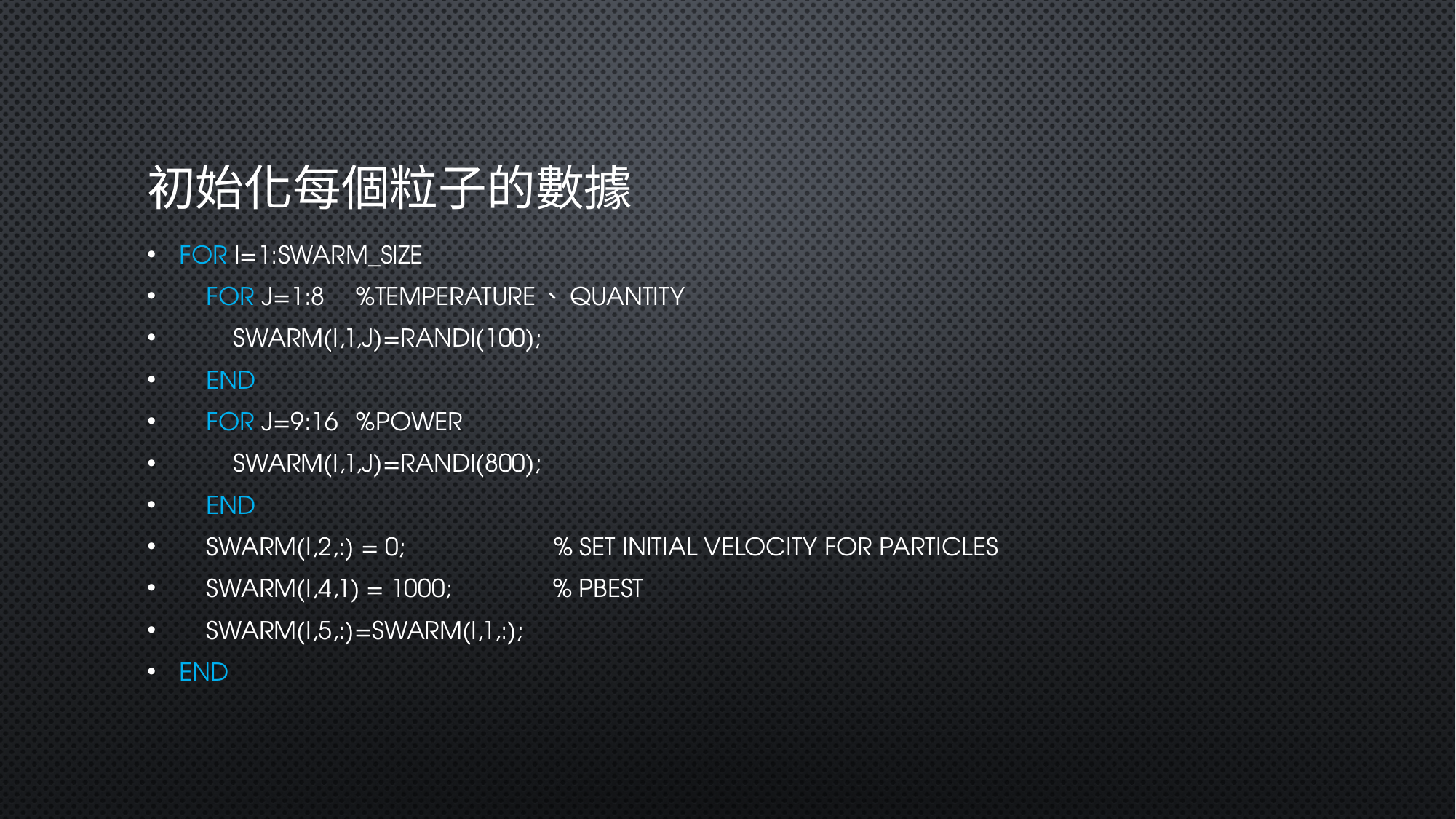

# 初始化每個粒子的數據
for i=1:swarm_size
    for j=1:8				%temperature、quantity
        swarm(i,1,j)=randi(100);
    end
    for j=9:16				%power
        swarm(i,1,j)=randi(800);
    end
    swarm(i,2,:) = 0;                      % set initial velocity for particles
    swarm(i,4,1) = 1000;               % pbest
    Swarm(I,5,:)=swarm(I,1,:);
end